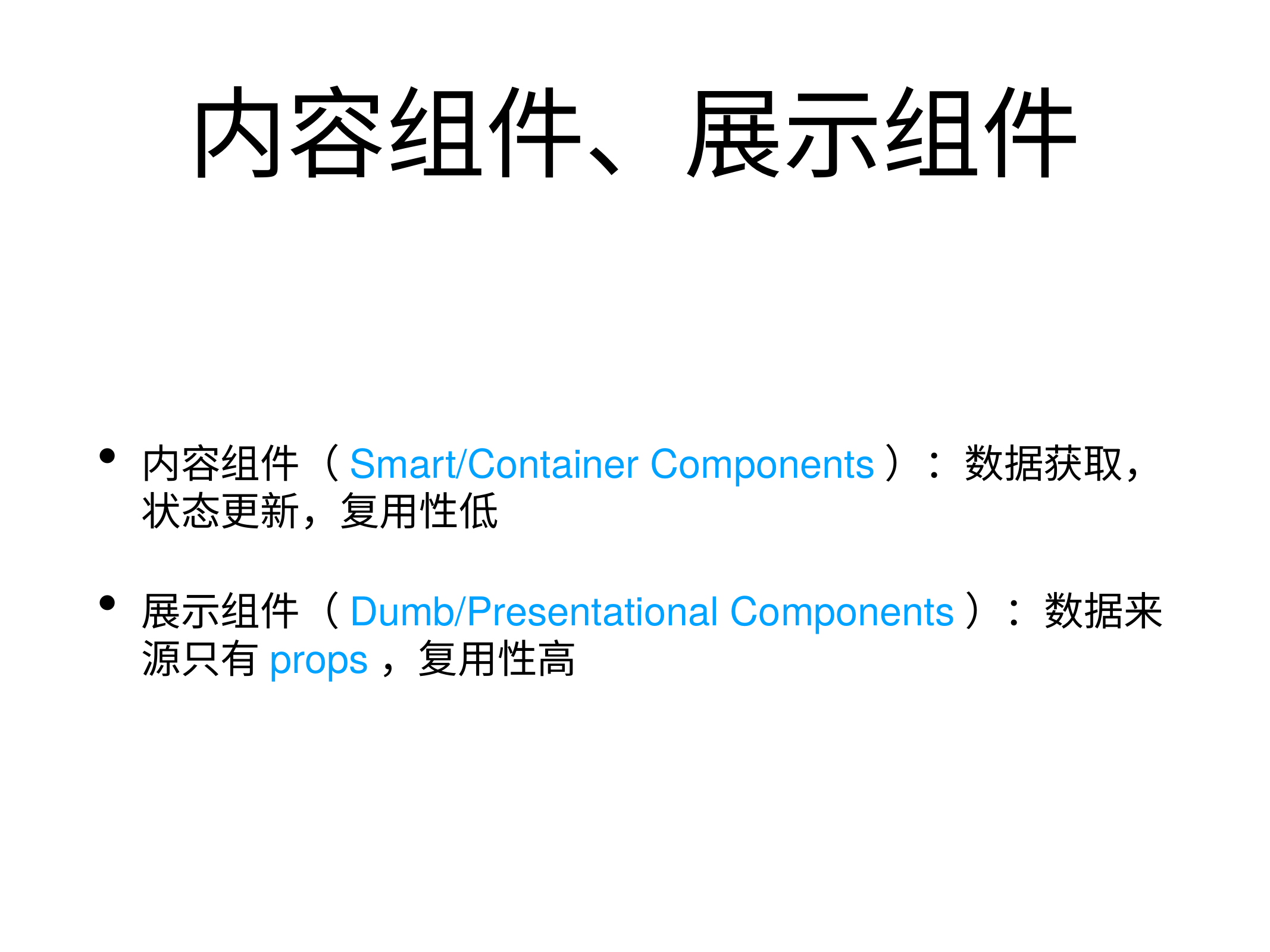

内容组件（Smart/Container Components）：数据获取，状态更新，复用性低
展示组件（Dumb/Presentational Components）：数据来源只有props，复用性高
# 内容组件、展示组件